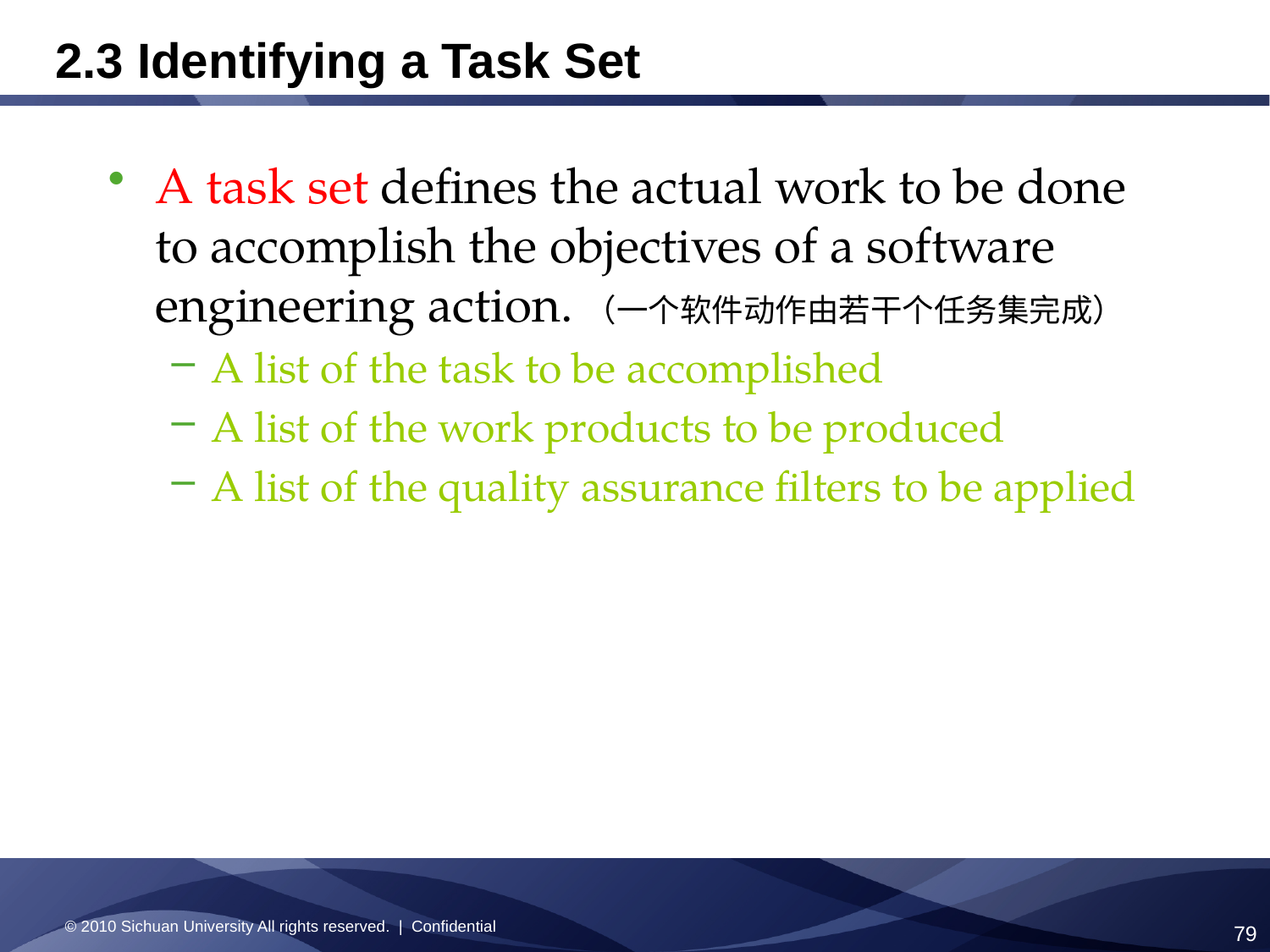

2.3 Identifying a Task Set
A task set defines the actual work to be done to accomplish the objectives of a software engineering action.（一个软件动作由若干个任务集完成）
A list of the task to be accomplished
A list of the work products to be produced
A list of the quality assurance filters to be applied
© 2010 Sichuan University All rights reserved.  |  Confidential
79